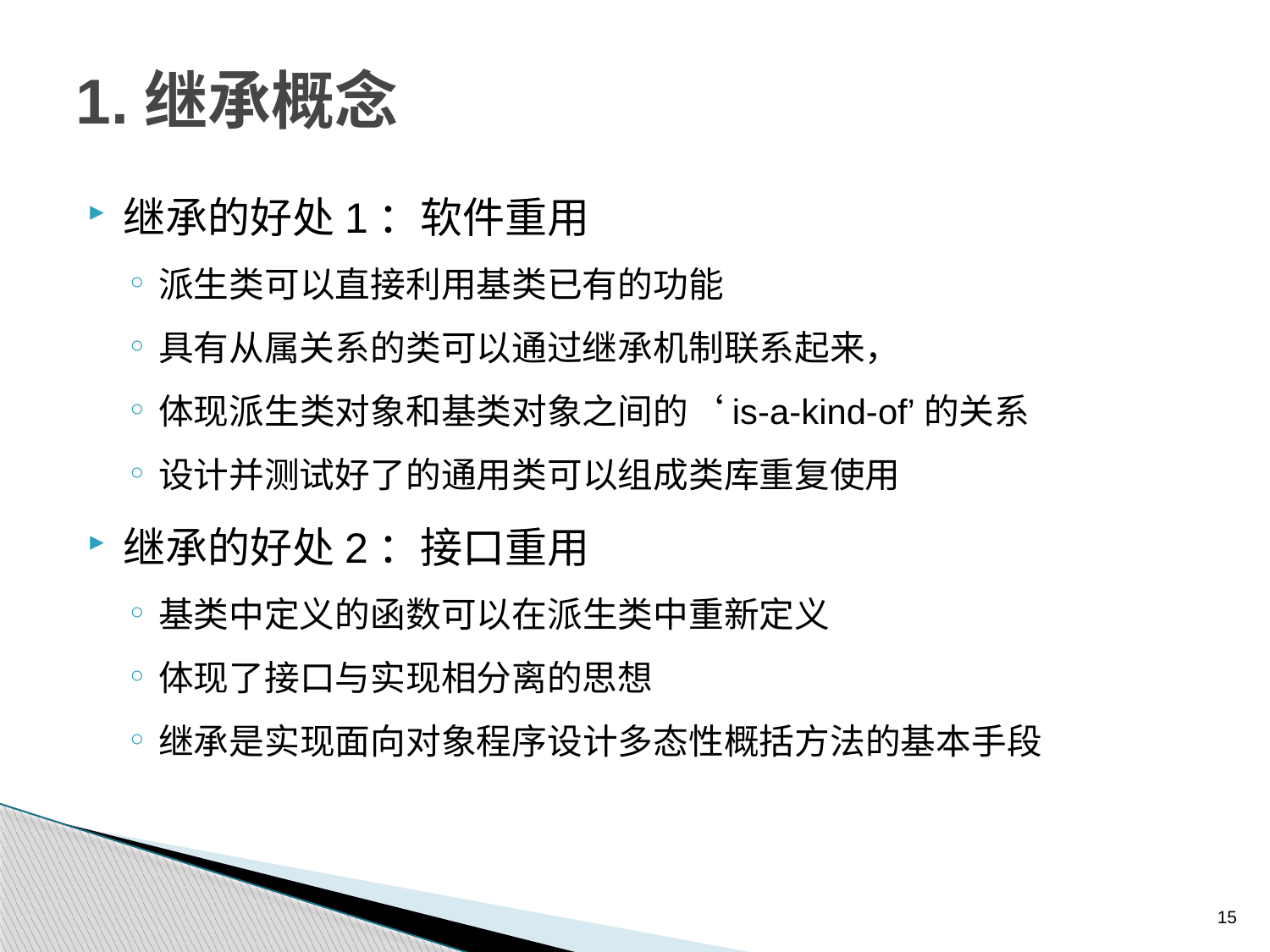

# 1.继承概念
继承的好处1：软件重用
派生类可以直接利用基类已有的功能
具有从属关系的类可以通过继承机制联系起来，
体现派生类对象和基类对象之间的‘is-a-kind-of’的关系
设计并测试好了的通用类可以组成类库重复使用
继承的好处2：接口重用
基类中定义的函数可以在派生类中重新定义
体现了接口与实现相分离的思想
继承是实现面向对象程序设计多态性概括方法的基本手段

15